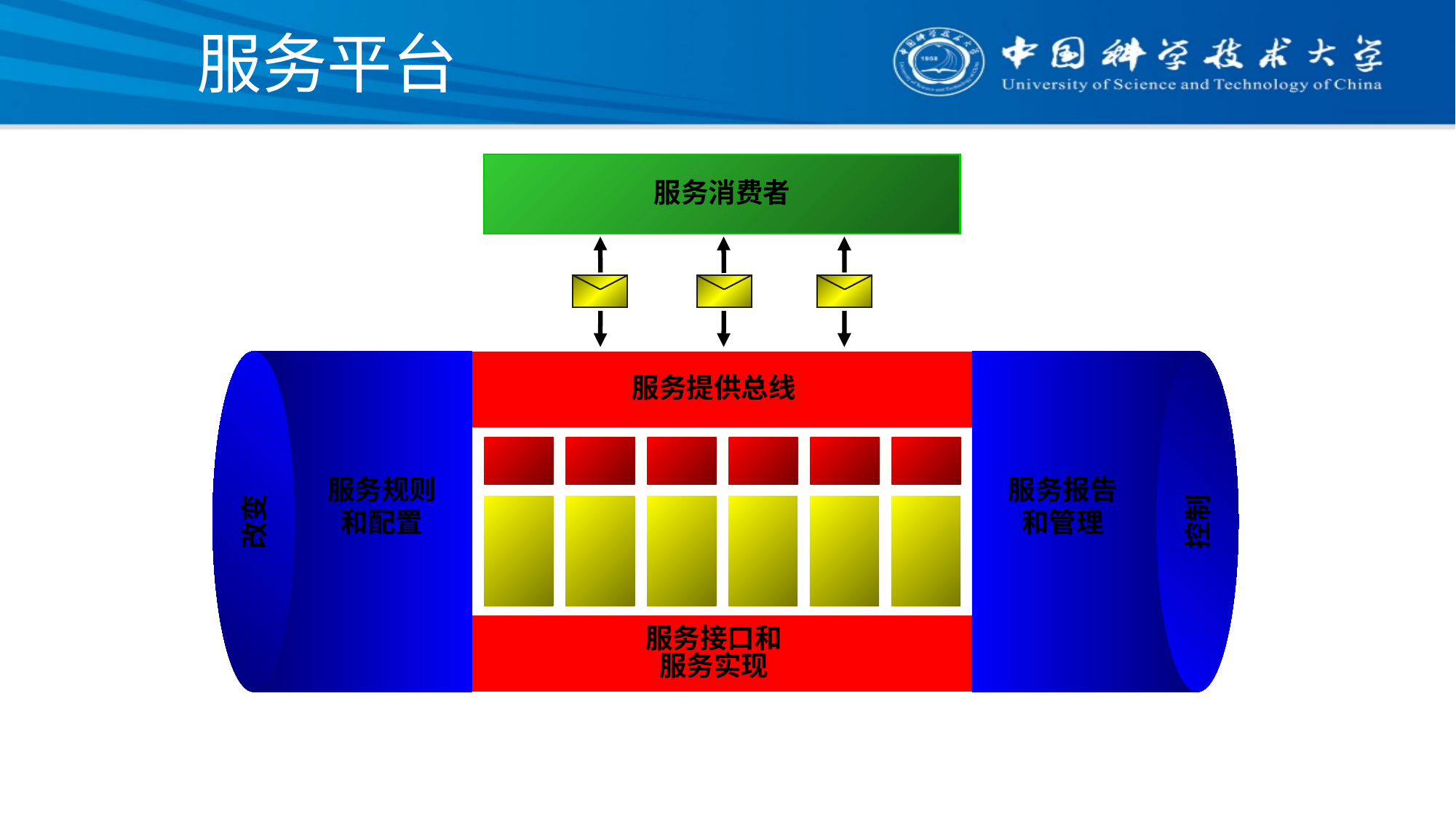

# 服务平台
服务消费者

服务提供总线

服务报告和管理
服务规则
和配置
改变
控制

服务接口和
服务实现